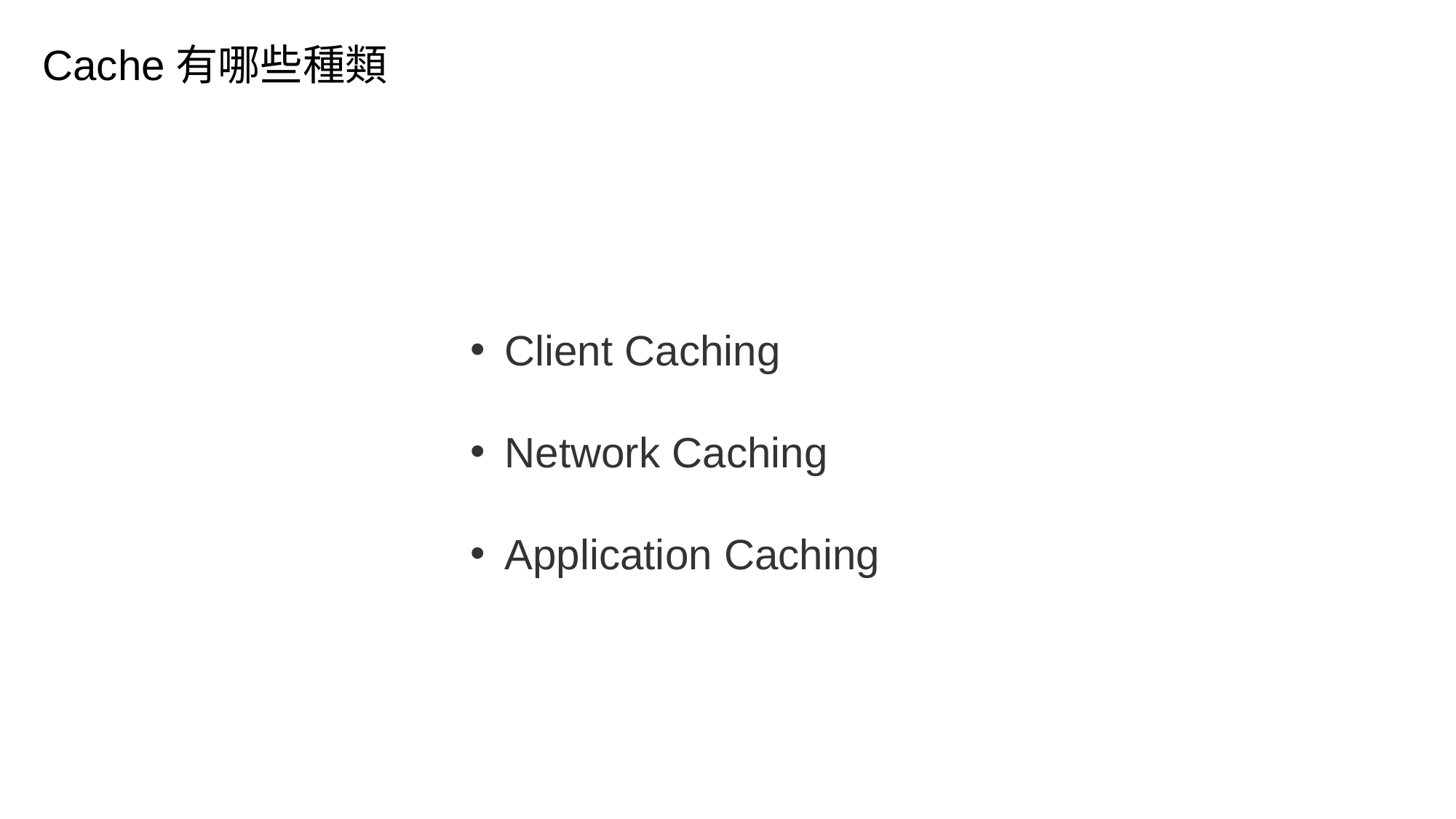

Cache有哪些種類
Client Caching

Network Caching

Application Caching